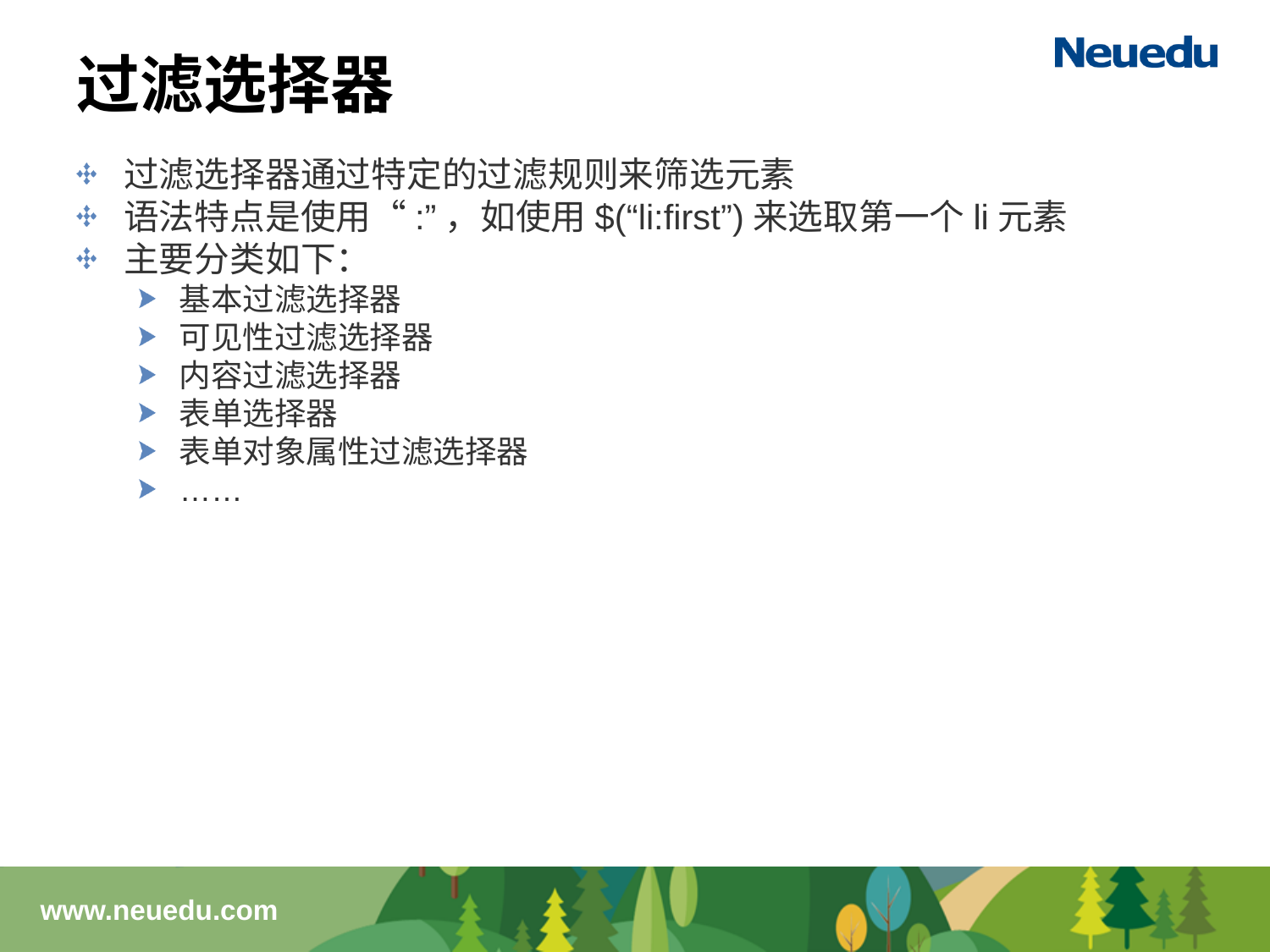

# 过滤选择器
过滤选择器通过特定的过滤规则来筛选元素
语法特点是使用“:”，如使用$(“li:first”)来选取第一个li元素
主要分类如下：
基本过滤选择器
可见性过滤选择器
内容过滤选择器
表单选择器
表单对象属性过滤选择器
……